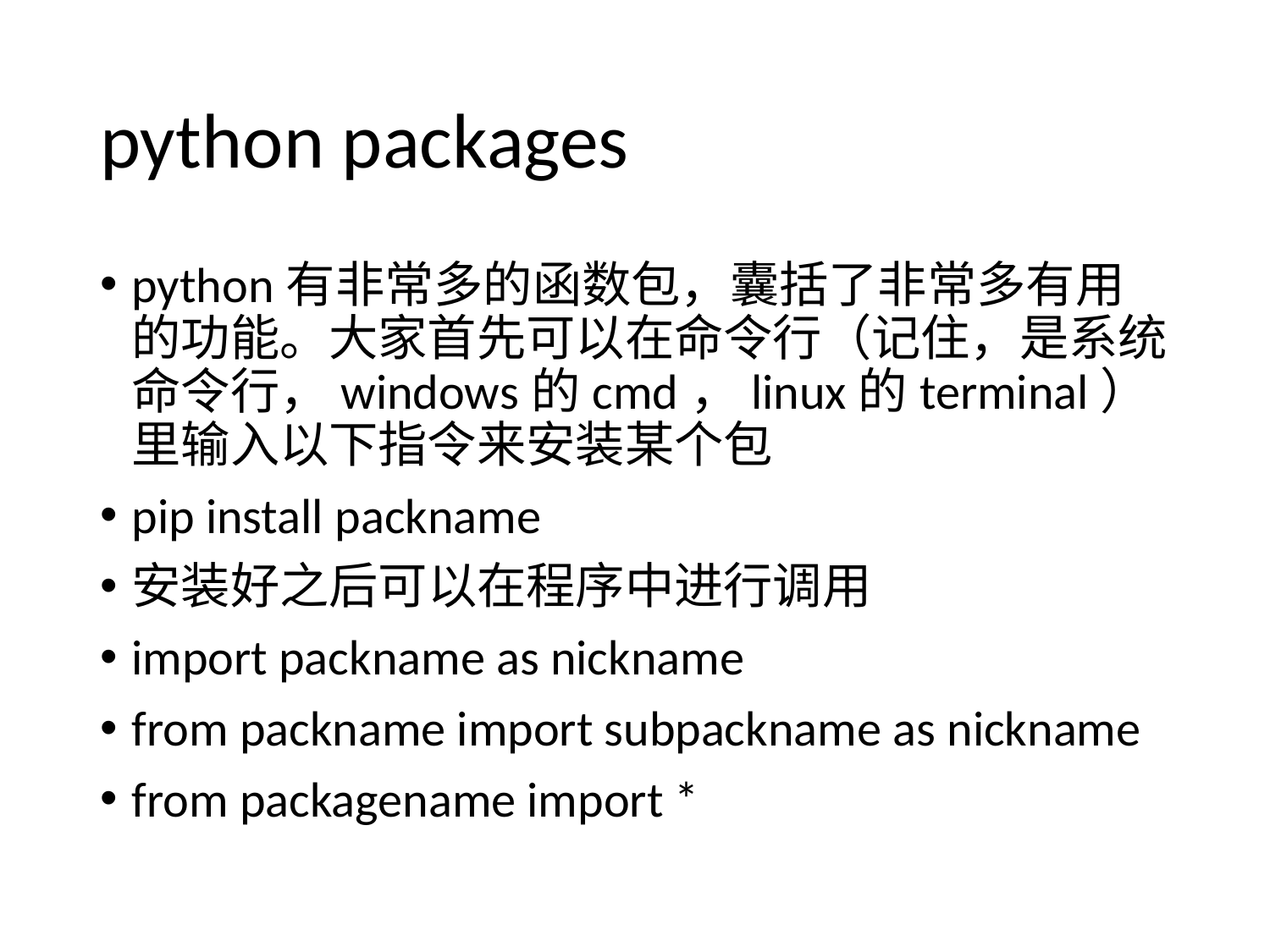

# python packages
python有非常多的函数包，囊括了非常多有用的功能。大家首先可以在命令行（记住，是系统命令行，windows的cmd，linux的terminal）里输入以下指令来安装某个包
pip install packname
安装好之后可以在程序中进行调用
import packname as nickname
from packname import subpackname as nickname
from packagename import *